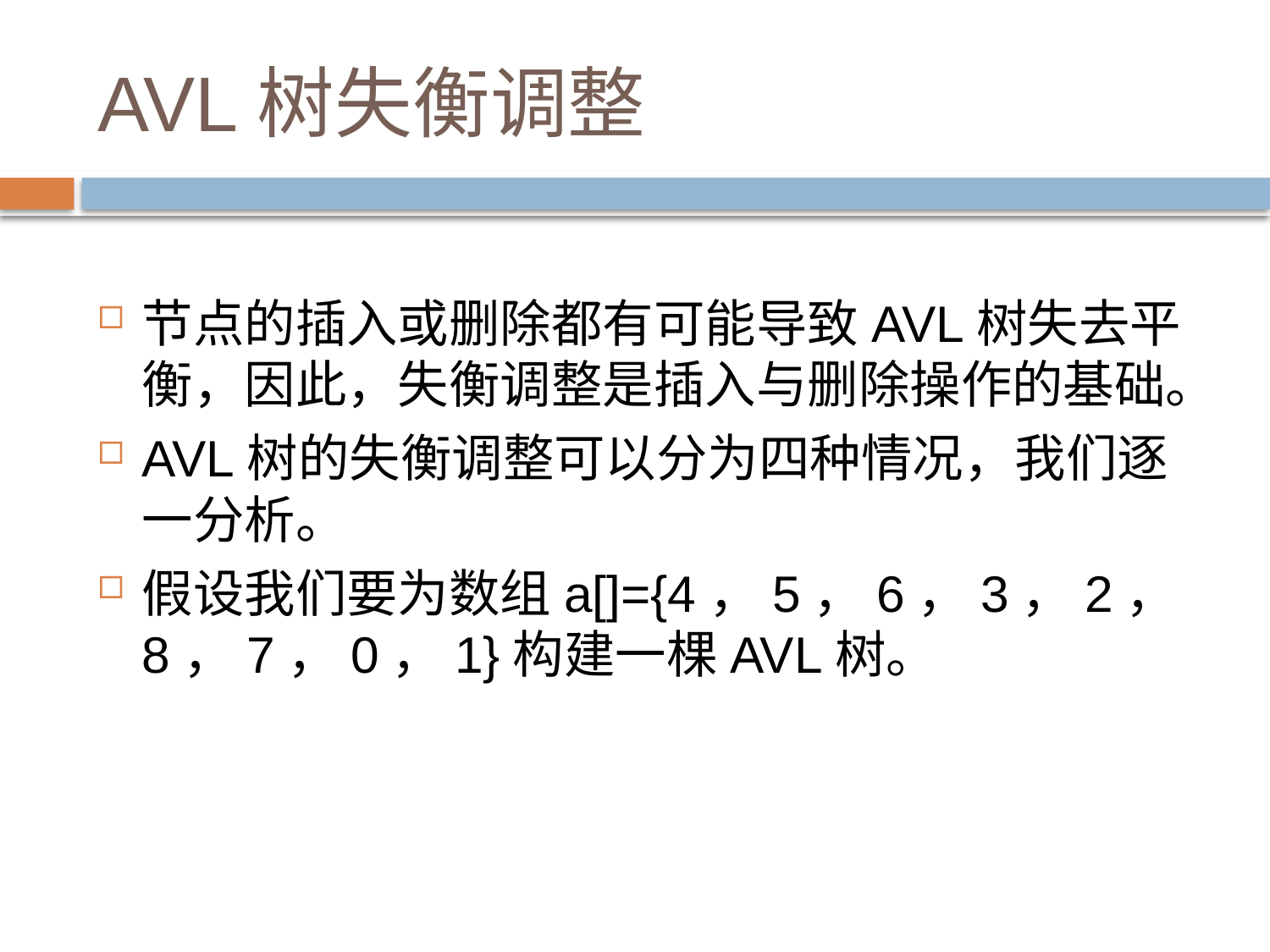

# AVL树失衡调整

节点的插入或删除都有可能导致AVL树失去平衡，因此，失衡调整是插入与删除操作的基础。
AVL树的失衡调整可以分为四种情况，我们逐一分析。
假设我们要为数组a[]={4，5，6，3，2，8，7，0，1}构建一棵AVL树。